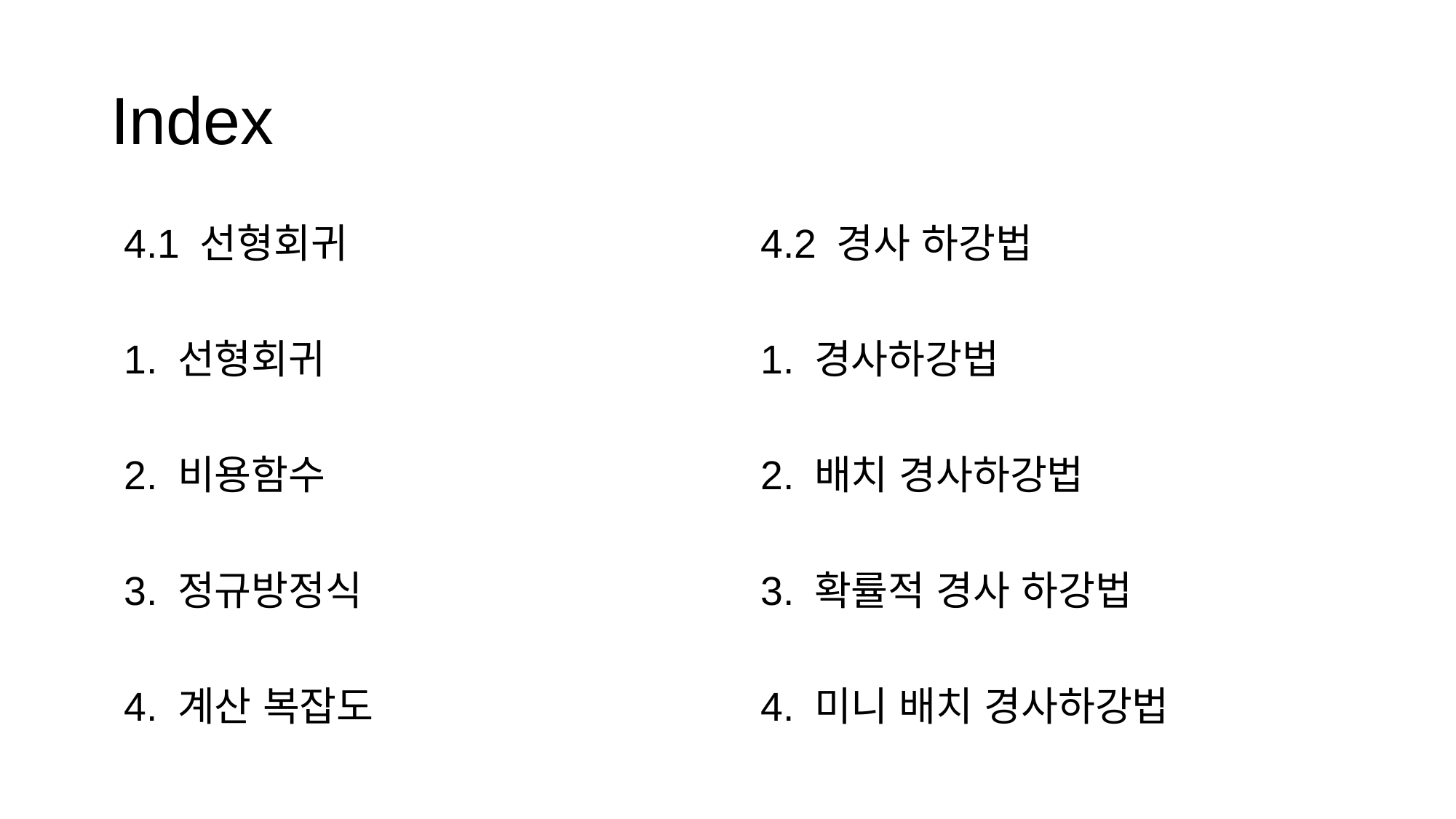

# Index
4.1 선형회귀

	1. 선형회귀

	2. 비용함수

	3. 정규방정식

	4. 계산 복잡도
4.2 경사 하강법

	1. 경사하강법

	2. 배치 경사하강법

	3. 확률적 경사 하강법

	4. 미니 배치 경사하강법